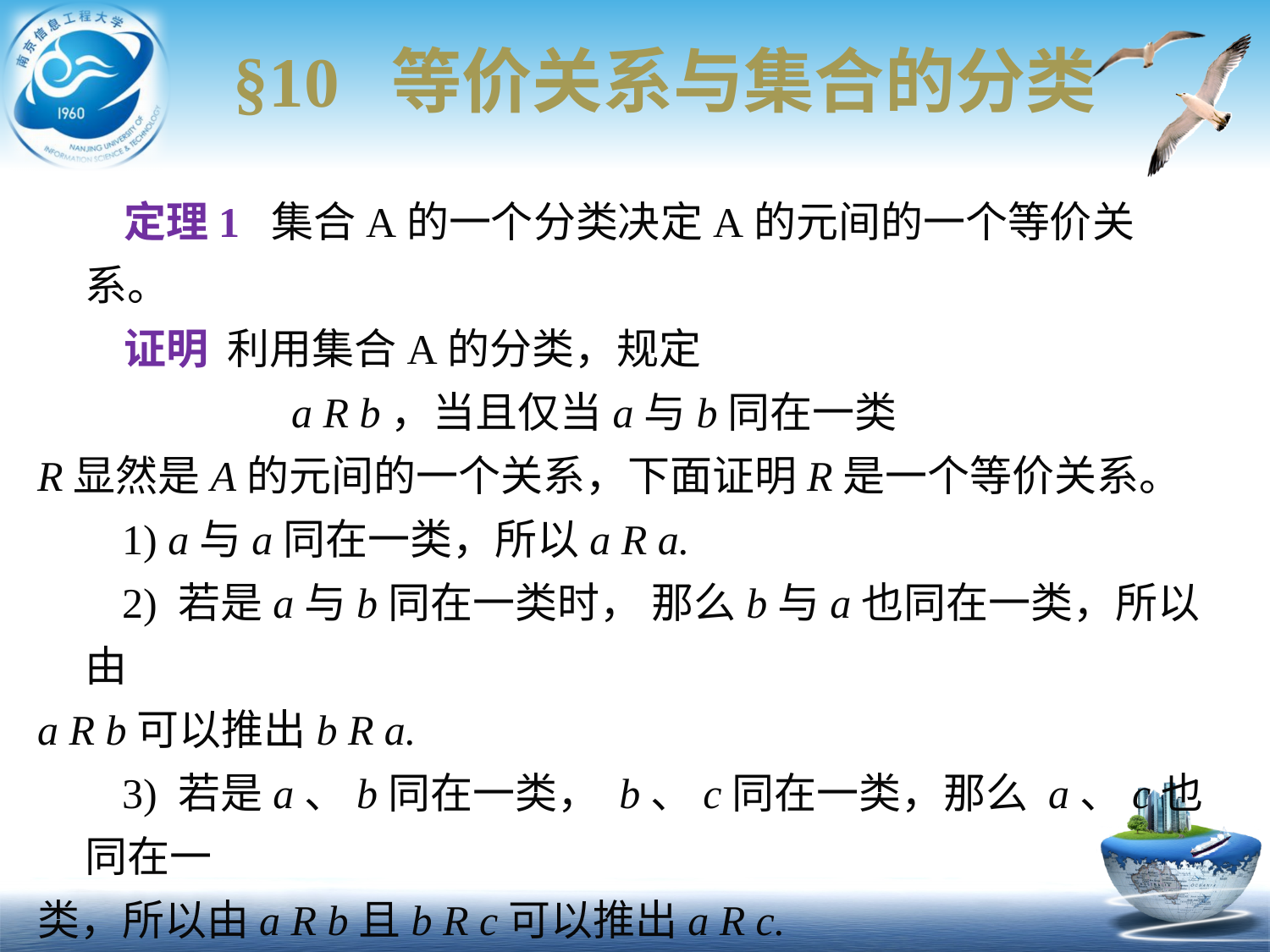

§10  等价关系与集合的分类
        定理1  集合A的一个分类决定A的元间的一个等价关系。
        证明  利用集合A的分类，规定
                        a R b，当且仅当a与b同在一类
R显然是A的元间的一个关系，下面证明R是一个等价关系。
        1) a与a同在一类，所以a R a.
        2) 若是a与b同在一类时， 那么b与a也同在一类，所以由
a R b可以推出b R a.
        3) 若是a、b同在一类， b、c同在一类，那么 a、c也同在一
类，所以由a R b且b R c可以推出a R c.
        综上， R是A的元间的一个等价关系。证完。